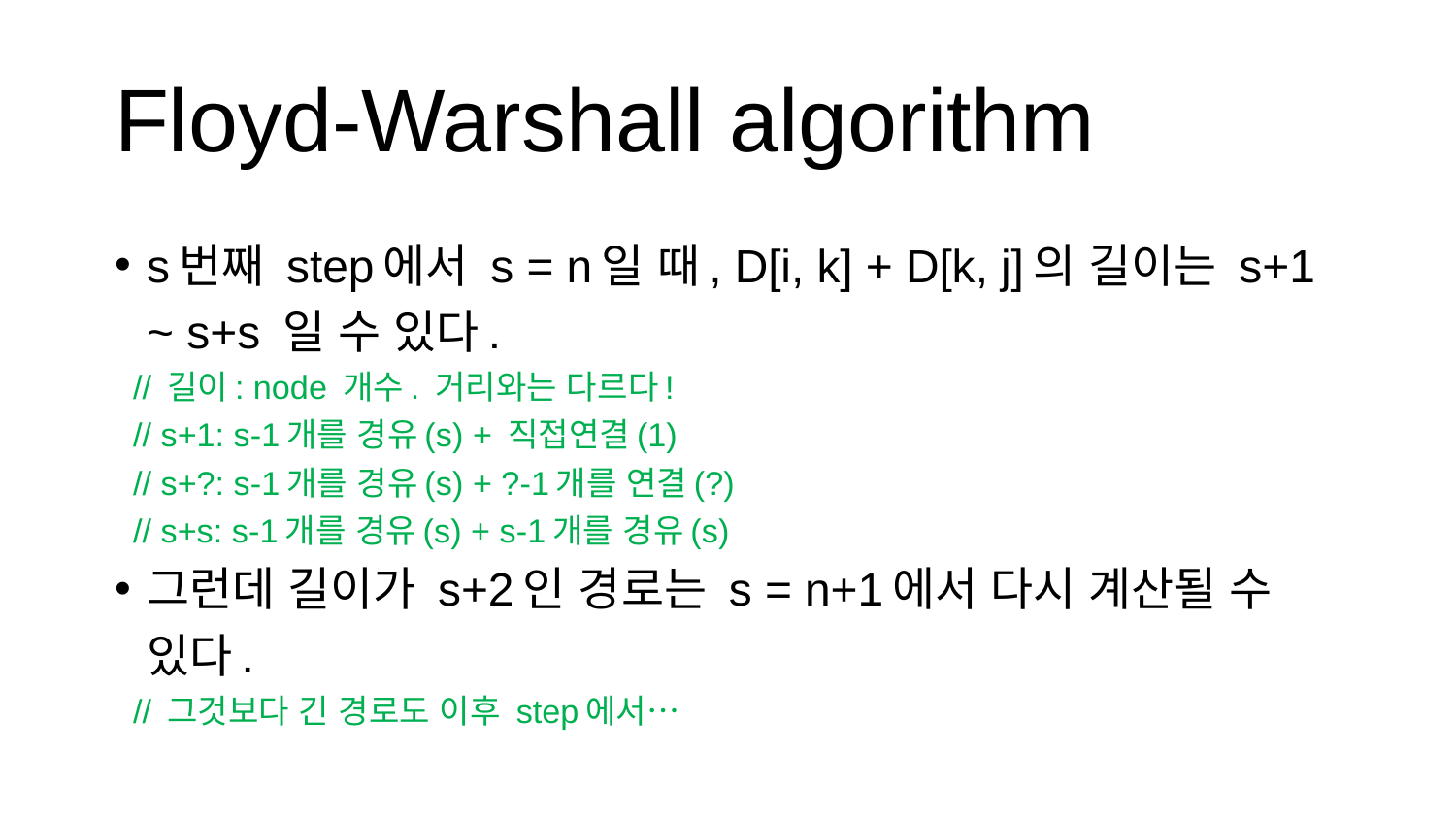

# Floyd-Warshall algorithm
s번째 step에서 s = n일 때, D[i, k] + D[k, j]의 길이는 s+1 ~ s+s 일 수 있다.
  // 길이: node 개수. 거리와는 다르다!
  // s+1: s-1개를 경유(s) + 직접연결(1)
  // s+?: s-1개를 경유(s) + ?-1개를 연결(?)
  // s+s: s-1개를 경유(s) + s-1개를 경유(s)
그런데 길이가 s+2인 경로는 s = n+1에서 다시 계산될 수 있다.
  // 그것보다 긴 경로도 이후 step에서…